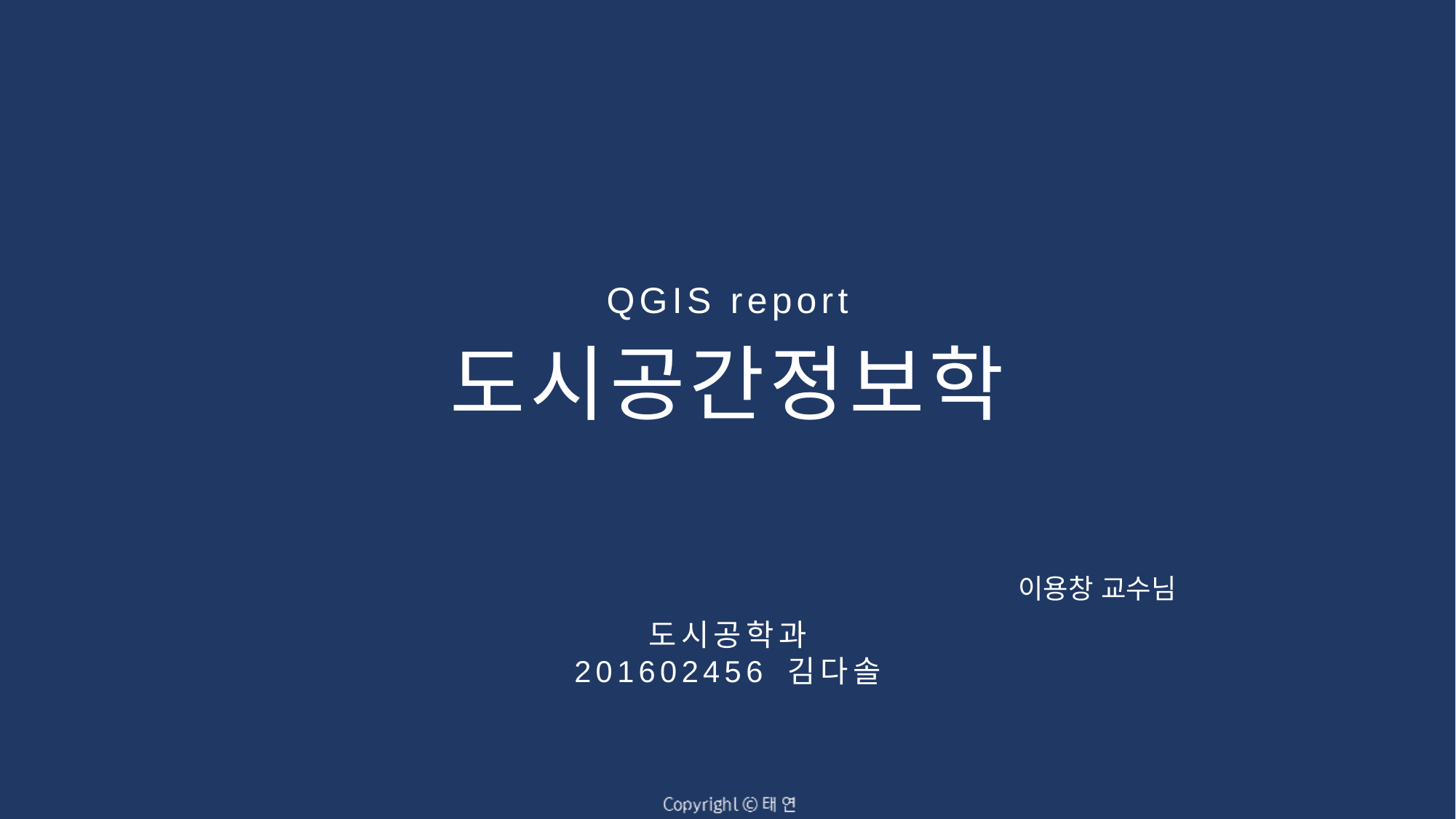

QGIS report
도시공간정보학
이용창 교수님
도시공학과
201602456 김다솔